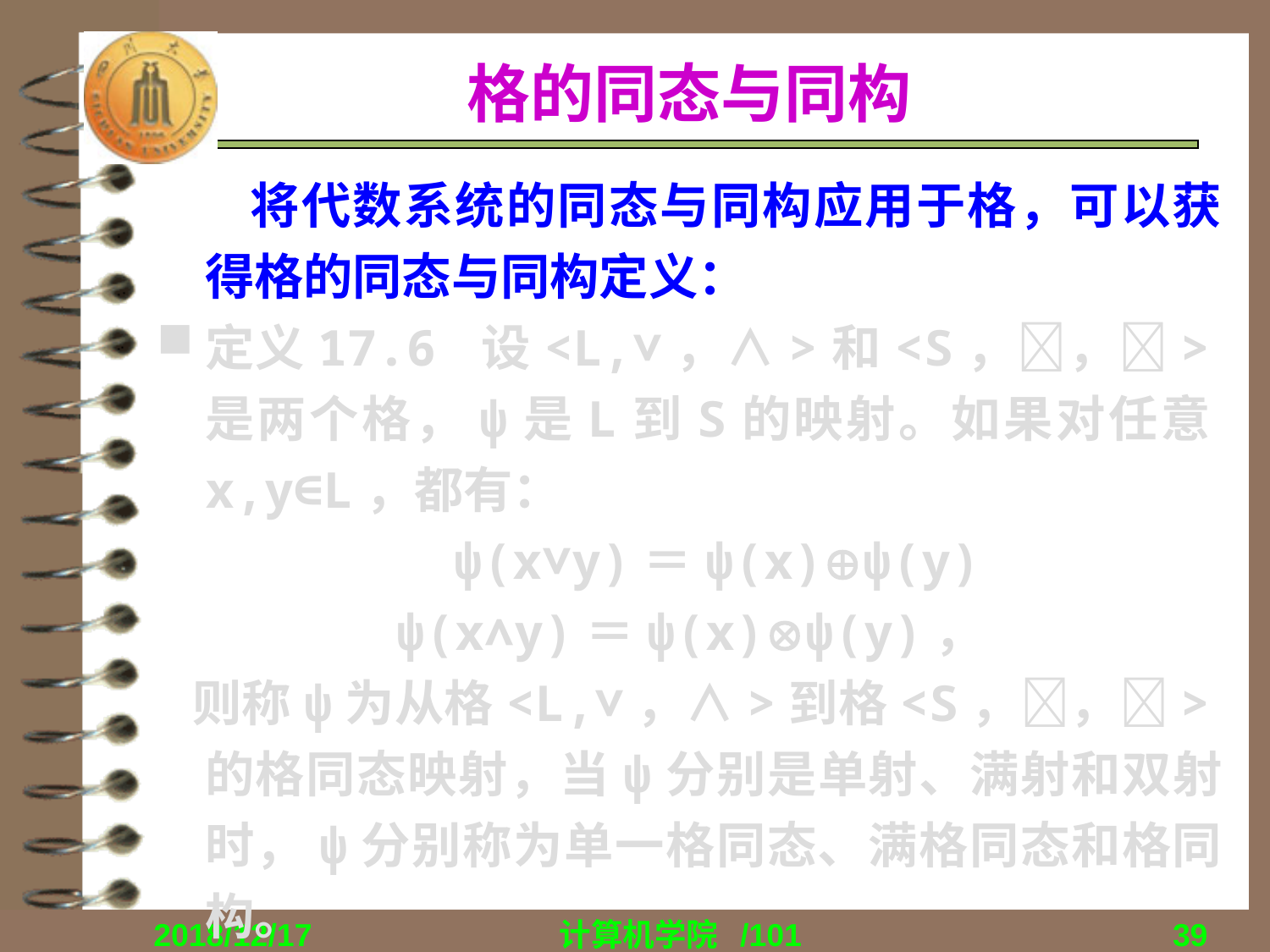

# 格的同态与同构
      将代数系统的同态与同构应用于格，可以获得格的同态与同构定义：
定义17.6 设<L,∨，∧>和<S，⊕，⊗>是两个格，ψ是L到S的映射。如果对任意x,y∈L，都有：
          ψ(x∨y)＝ψ(x)⊕ψ(y)
ψ(x∧y)＝ψ(x)⊗ψ(y)，
  则称ψ为从格<L,∨，∧>到格<S，⊕，⊗>的格同态映射，当ψ分别是单射、满射和双射时，ψ分别称为单一格同态、满格同态和格同构。
2018/12/17
计算机学院  /101
39